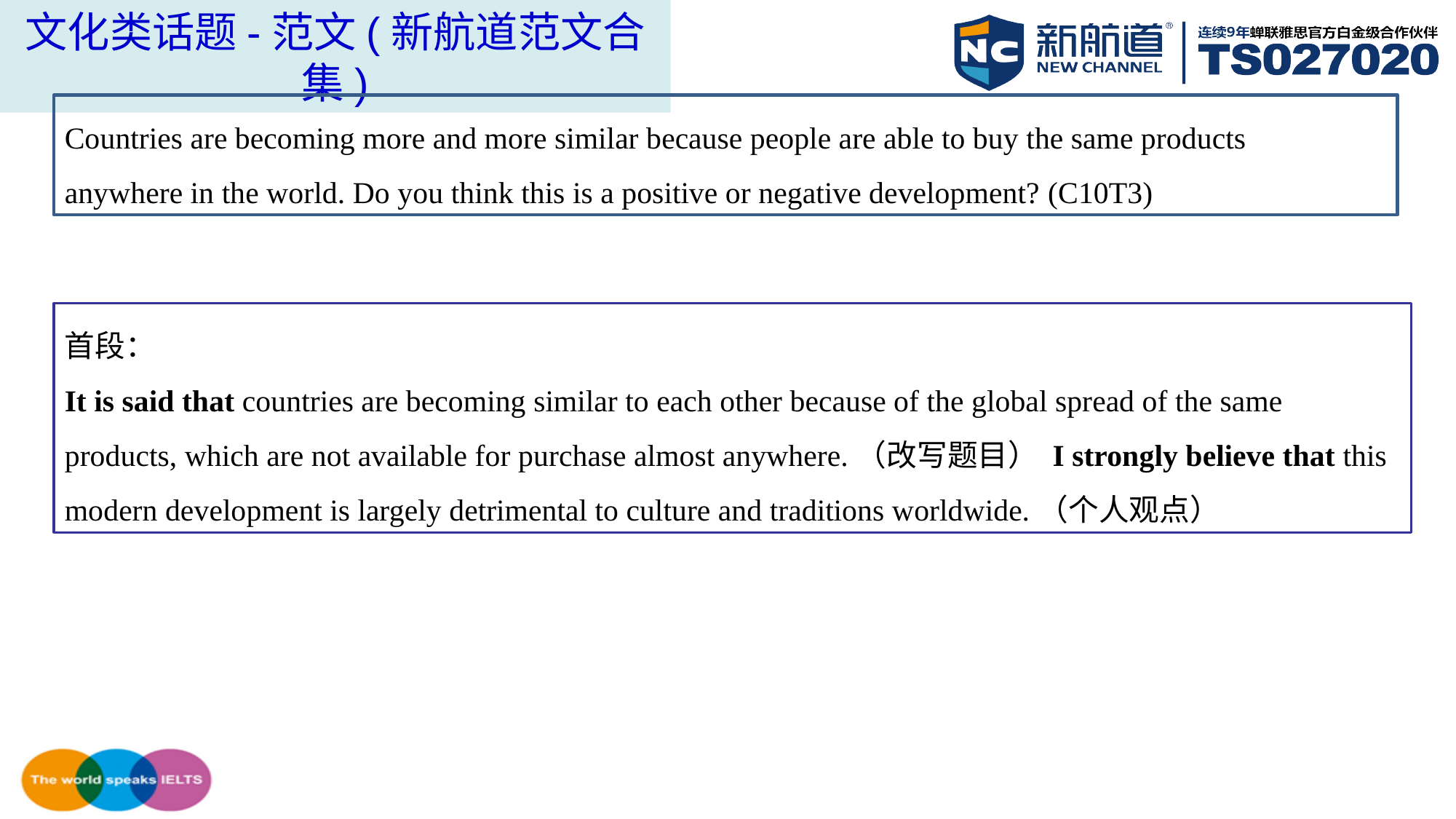

文化类话题-范文(新航道范文合集)
Countries are becoming more and more similar because people are able to buy the same products
anywhere in the world. Do you think this is a positive or negative development? (C10T3)
首段：
It is said that countries are becoming similar to each other because of the global spread of the same products, which are not available for purchase almost anywhere.（改写题目） I strongly believe that this modern development is largely detrimental to culture and traditions worldwide.（个人观点）